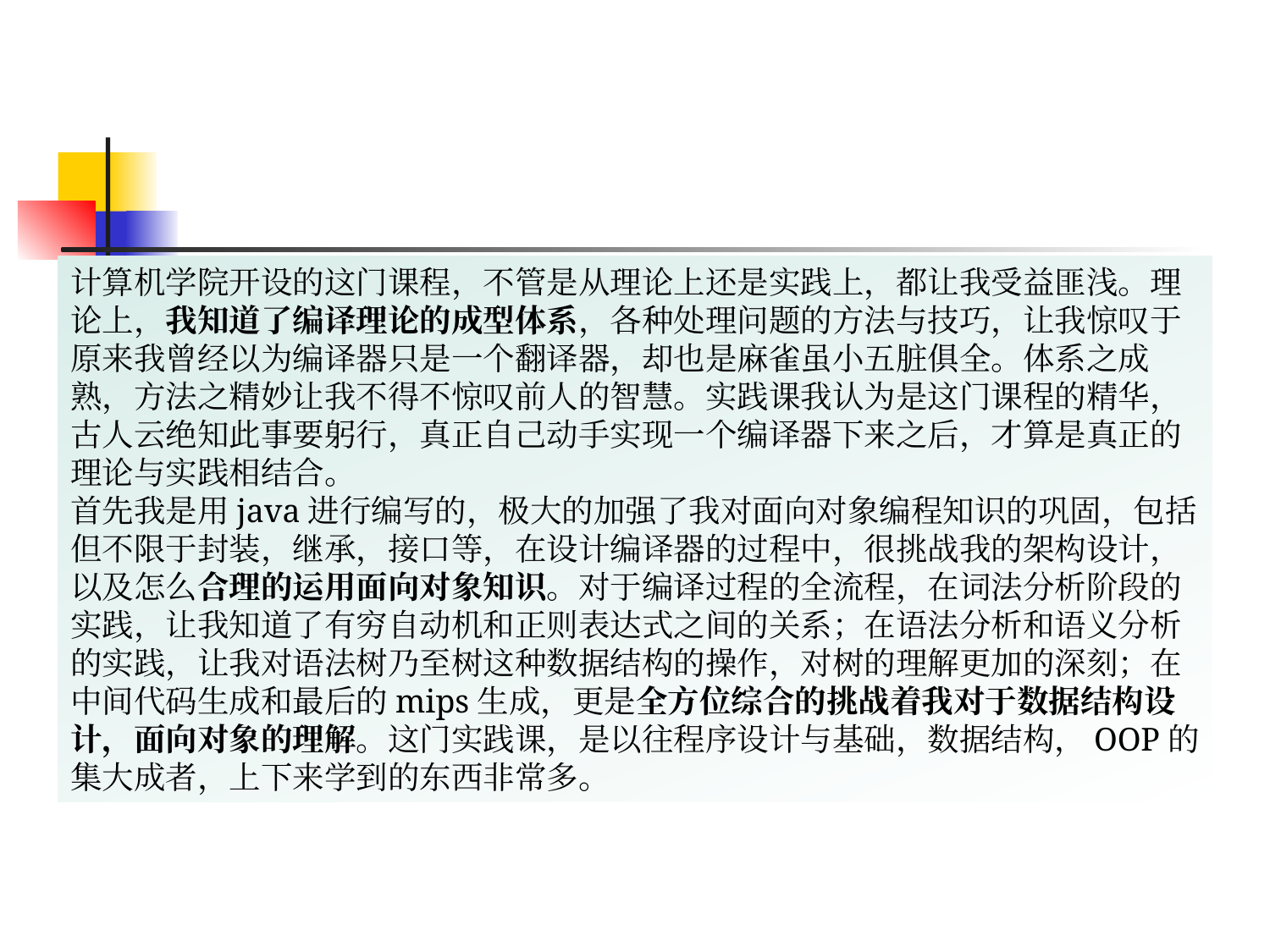

计算机学院开设的这门课程，不管是从理论上还是实践上，都让我受益匪浅。理论上，我知道了编译理论的成型体系，各种处理问题的方法与技巧，让我惊叹于原来我曾经以为编译器只是一个翻译器，却也是麻雀虽小五脏俱全。体系之成熟，方法之精妙让我不得不惊叹前人的智慧。实践课我认为是这门课程的精华，古人云绝知此事要躬行，真正自己动手实现一个编译器下来之后，才算是真正的理论与实践相结合。
首先我是用java进行编写的，极大的加强了我对面向对象编程知识的巩固，包括但不限于封装，继承，接口等，在设计编译器的过程中，很挑战我的架构设计，以及怎么合理的运用面向对象知识。对于编译过程的全流程，在词法分析阶段的实践，让我知道了有穷自动机和正则表达式之间的关系；在语法分析和语义分析的实践，让我对语法树乃至树这种数据结构的操作，对树的理解更加的深刻；在中间代码生成和最后的mips生成，更是全方位综合的挑战着我对于数据结构设计，面向对象的理解。这门实践课，是以往程序设计与基础，数据结构，OOP的集大成者，上下来学到的东西非常多。